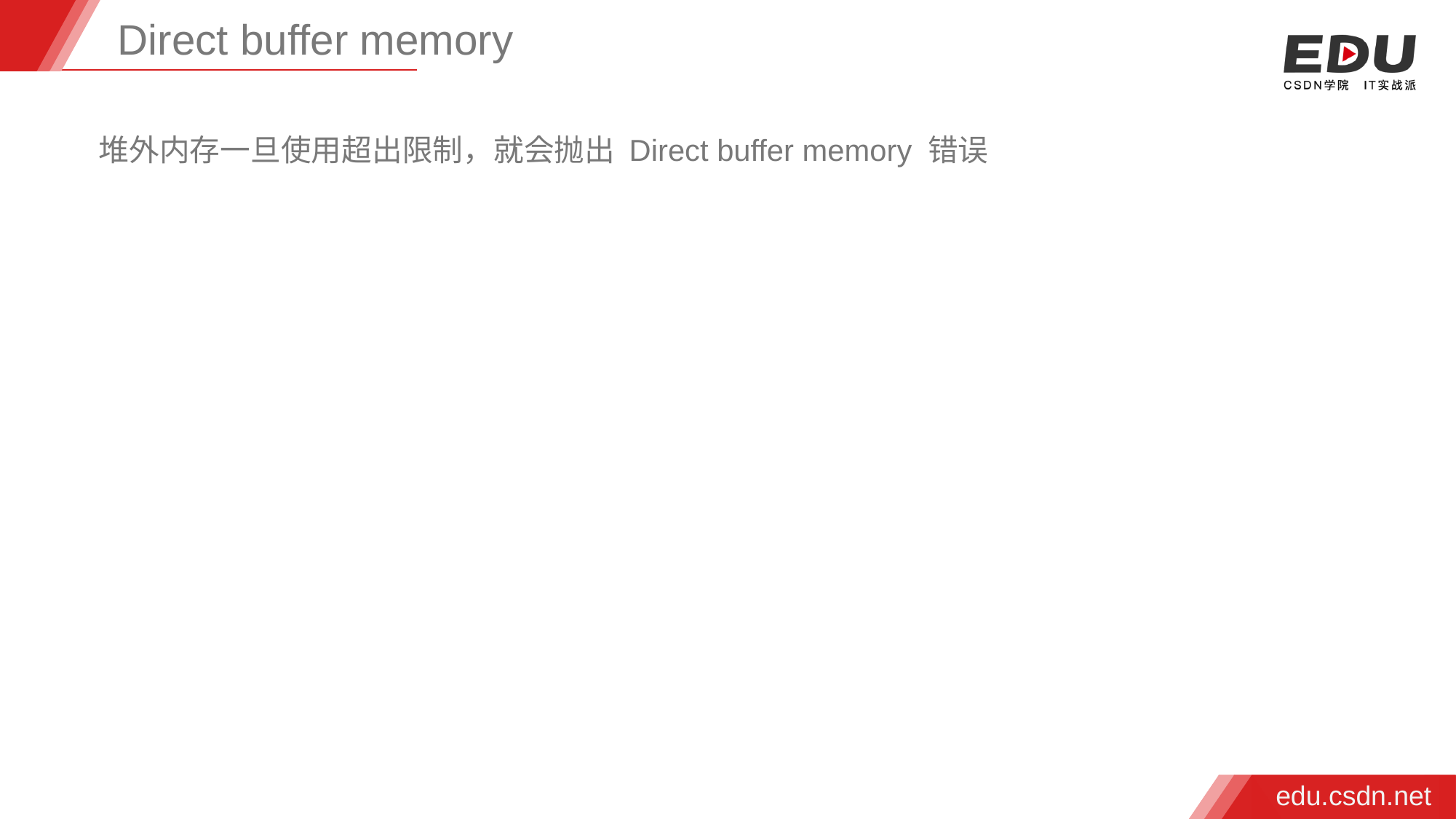

Direct buffer memory
堆外内存一旦使用超出限制，就会抛出 Direct buffer memory 错误
edu.csdn.net